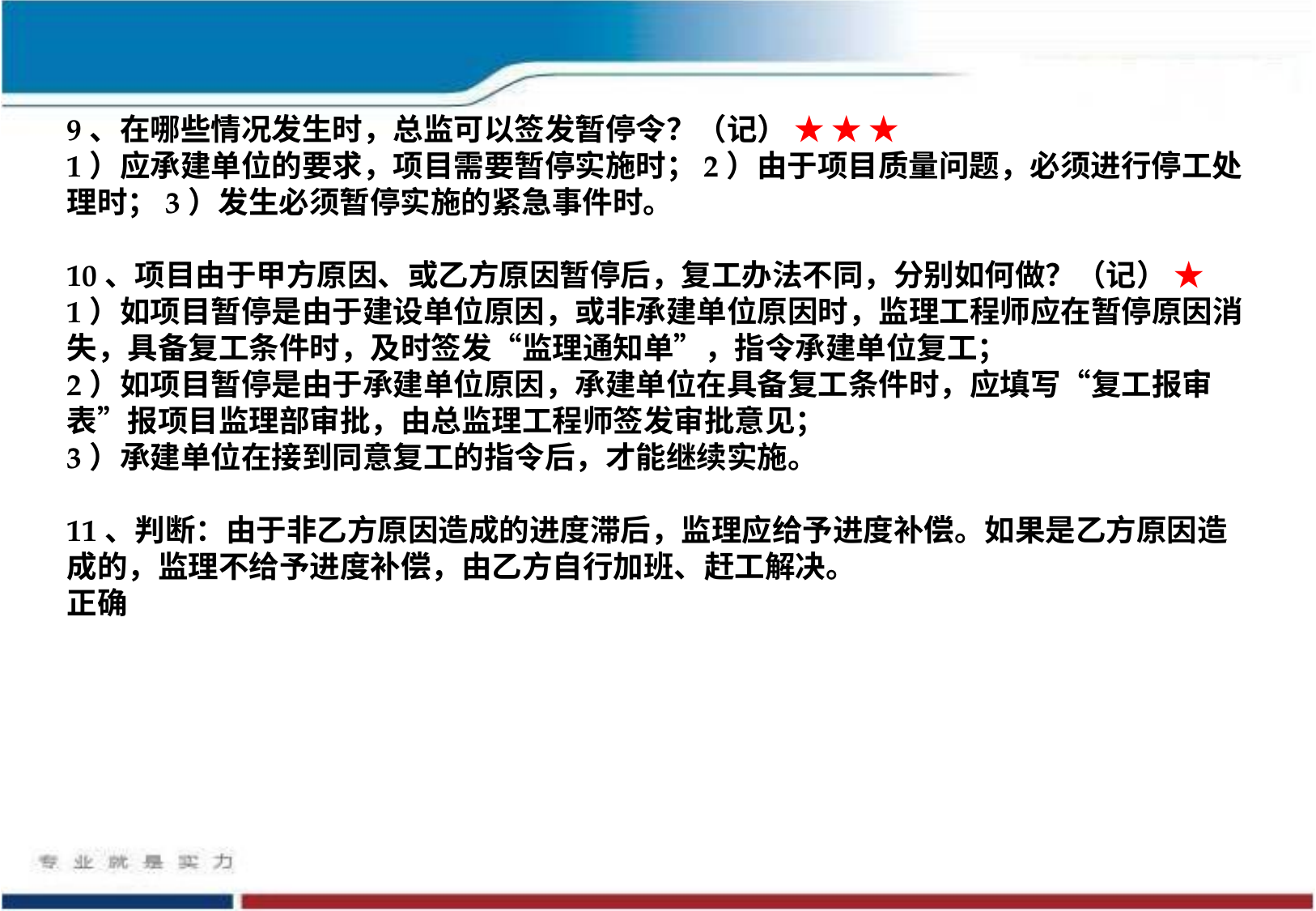

9、在哪些情况发生时，总监可以签发暂停令？（记） ★ ★ ★
1）应承建单位的要求，项目需要暂停实施时；2）由于项目质量问题，必须进行停工处理时；3）发生必须暂停实施的紧急事件时。

10、项目由于甲方原因、或乙方原因暂停后，复工办法不同，分别如何做？（记） ★
1）如项目暂停是由于建设单位原因，或非承建单位原因时，监理工程师应在暂停原因消失，具备复工条件时，及时签发“监理通知单”，指令承建单位复工；
2）如项目暂停是由于承建单位原因，承建单位在具备复工条件时，应填写“复工报审表”报项目监理部审批，由总监理工程师签发审批意见；
3）承建单位在接到同意复工的指令后，才能继续实施。

11、判断：由于非乙方原因造成的进度滞后，监理应给予进度补偿。如果是乙方原因造成的，监理不给予进度补偿，由乙方自行加班、赶工解决。
正确